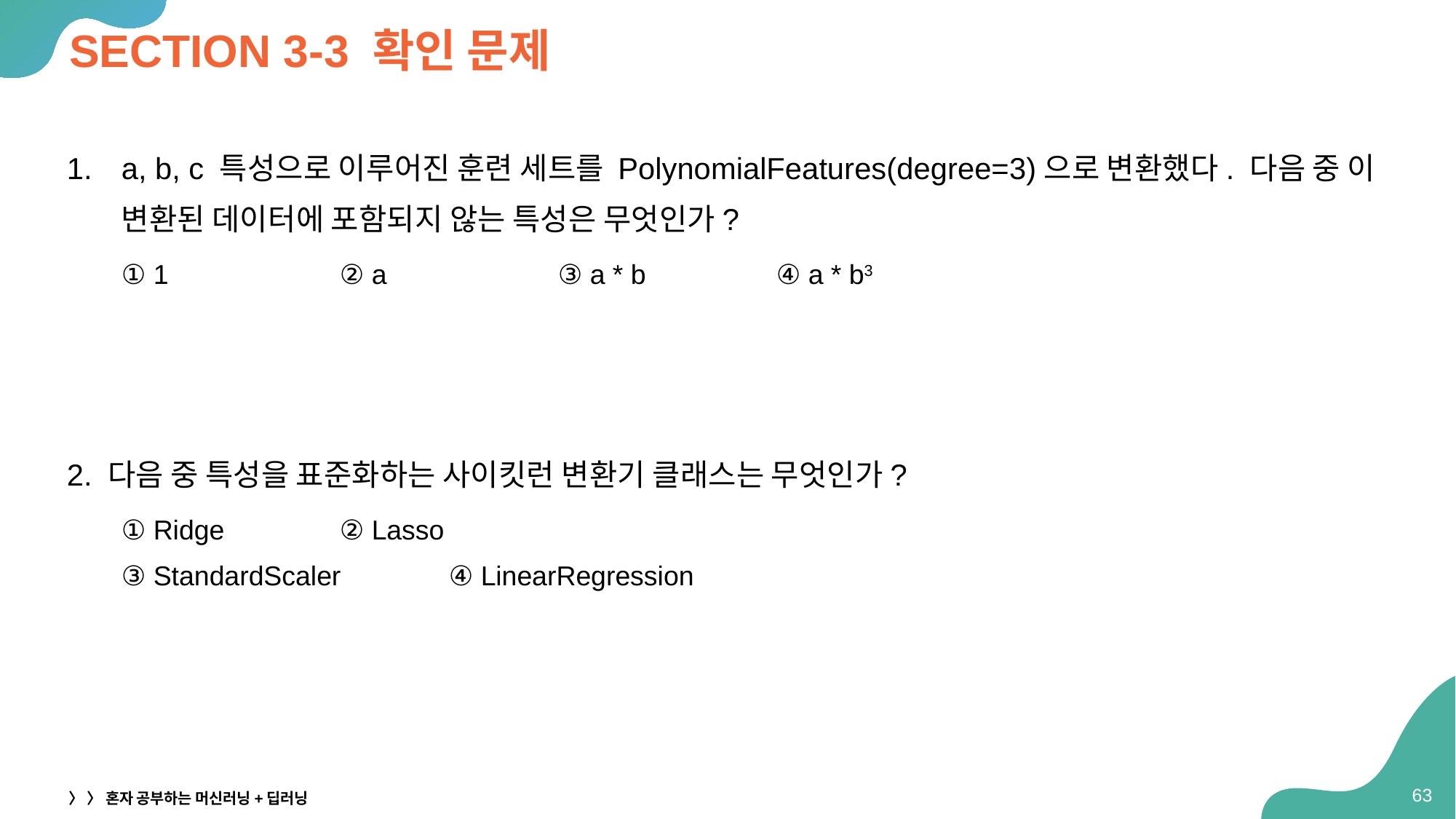

# SECTION 3-3 확인 문제
a, b, c 특성으로 이루어진 훈련 세트를 PolynomialFeatures(degree=3)으로 변환했다. 다음 중 이 변환된 데이터에 포함되지 않는 특성은 무엇인가?
① 1		② a		③ a * b		④ a * b3

다음 중 특성을 표준화하는 사이킷런 변환기 클래스는 무엇인가?
① Ridge		② Lasso
③ StandardScaler	④ LinearRegression
63
〉 〉 혼자 공부하는 머신러닝+딥러닝